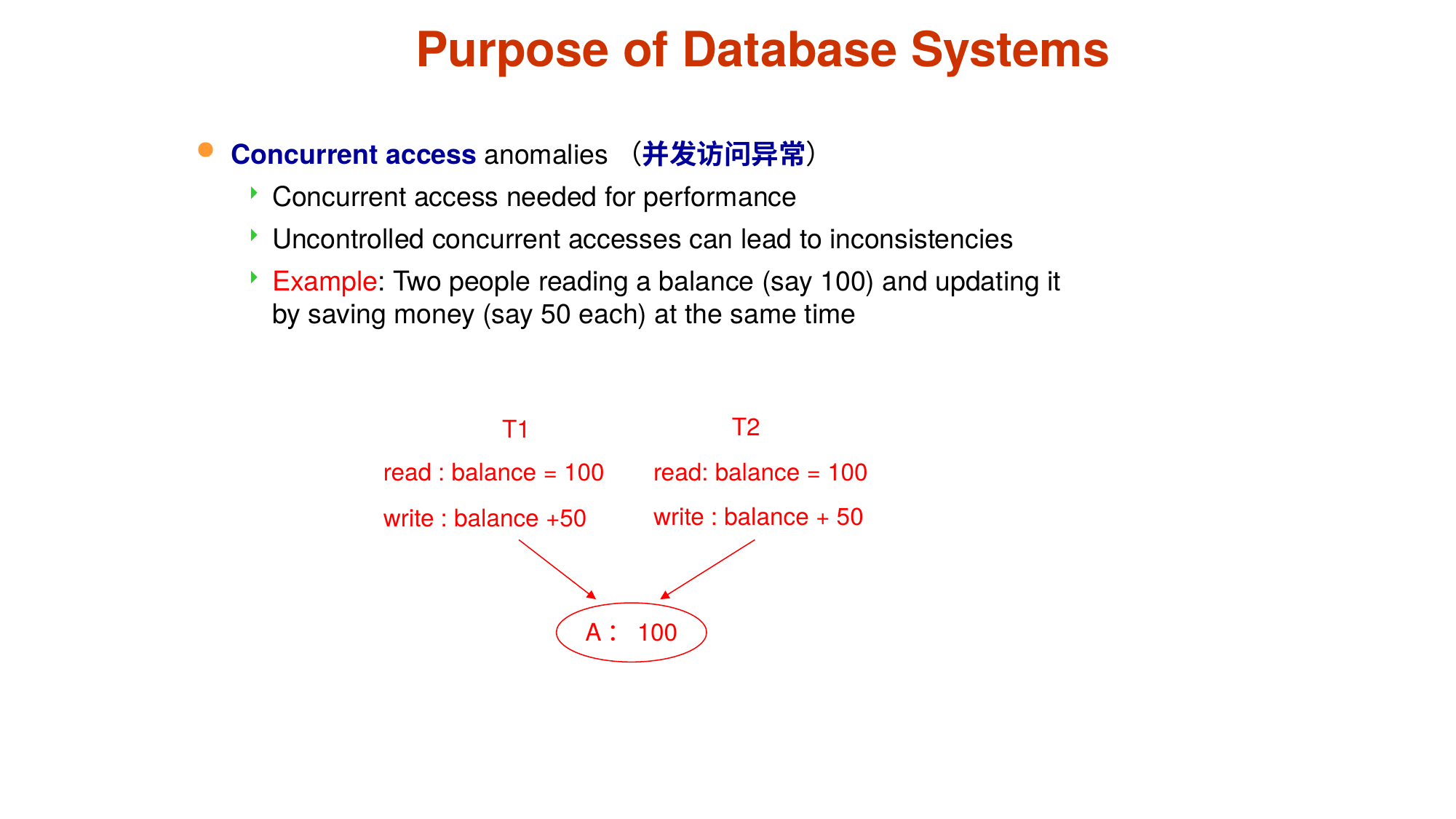

Purpose of Database Systems
Concurrent access anomalies（并发访问异常）
Concurrent access needed for performance
Uncontrolled concurrent accesses can lead to inconsistencies
Example: Two people reading a balance (say 100) and updating it by saving money (say 50 each) at the same time
T2
T1
read : balance = 100
read: balance = 100
write : balance + 50
write : balance +50
A：100